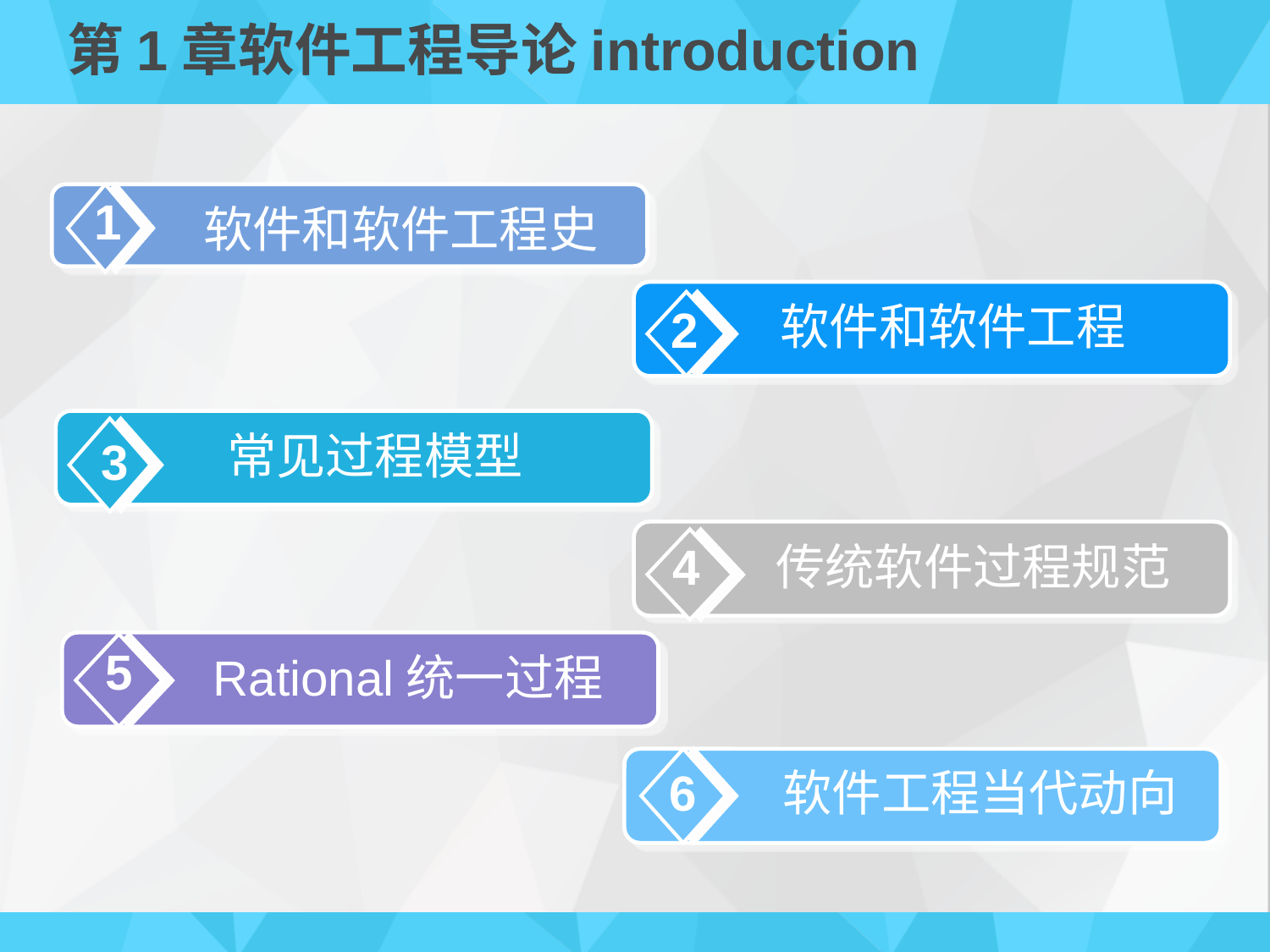

# 第1章软件工程导论introduction

1
软件和软件工程史

软件和软件工程

2

常见过程模型
3

4

传统软件过程规范

5

Rational统一过程

6
软件工程当代动向